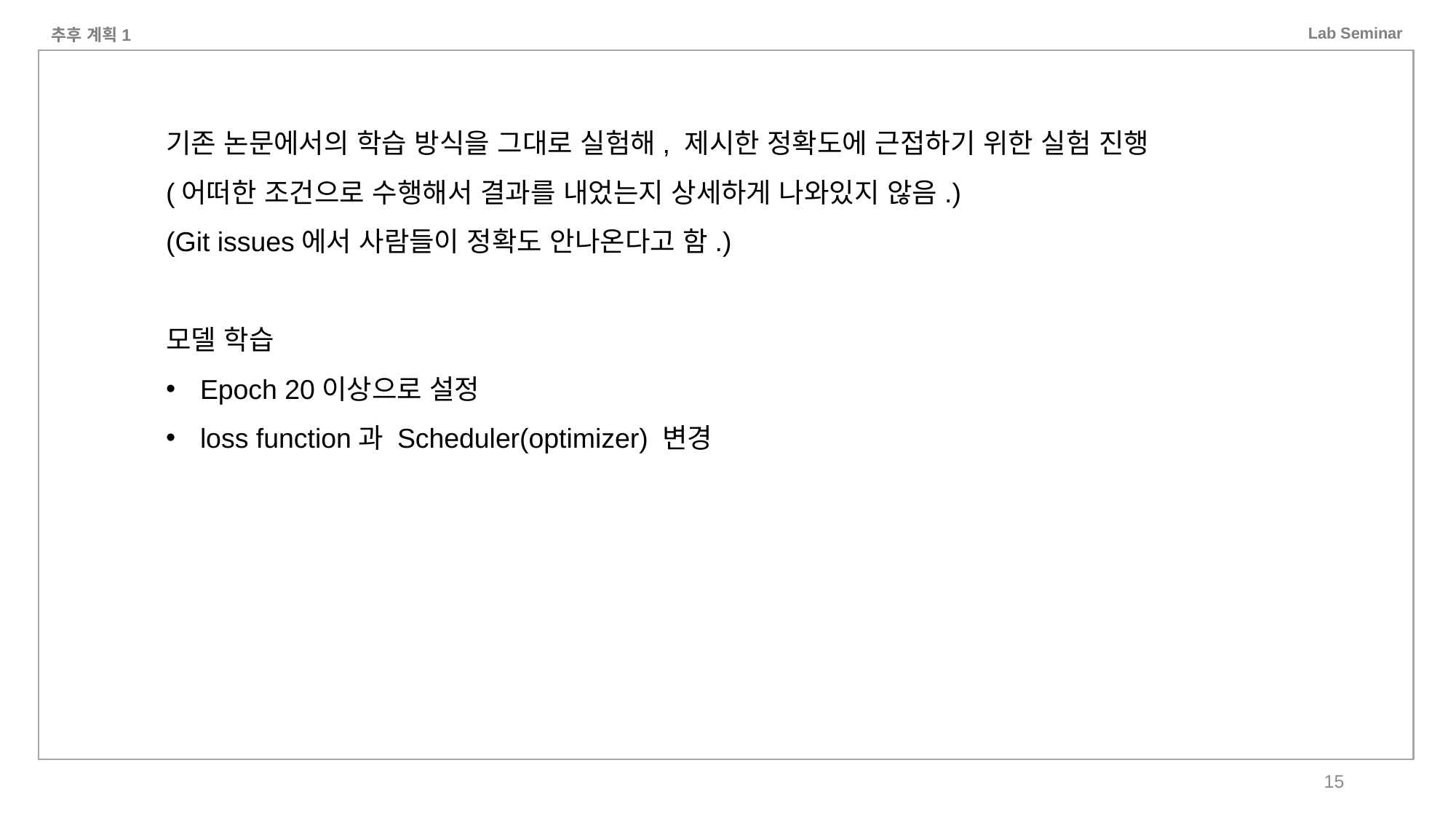

Lab Seminar
추후 계획1

기존 논문에서의 학습 방식을 그대로 실험해, 제시한 정확도에 근접하기 위한 실험 진행
(어떠한 조건으로 수행해서 결과를 내었는지 상세하게 나와있지 않음.)
(Git issues에서 사람들이 정확도 안나온다고 함.)

모델 학습
Epoch 20이상으로 설정
loss function과 Scheduler(optimizer) 변경

15